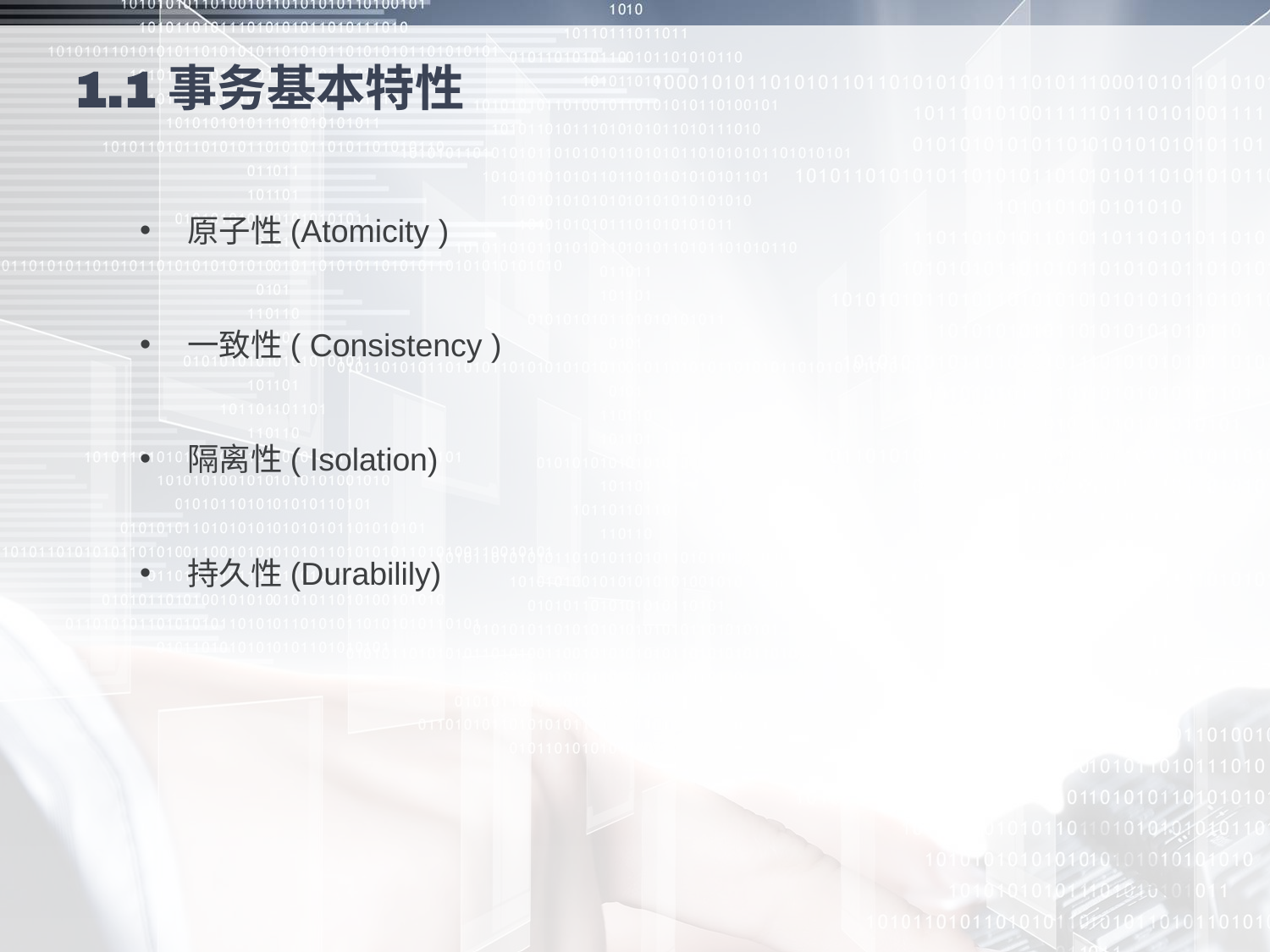

# 1.1事务基本特性
原子性(Atomicity )
一致性( Consistency )
隔离性( Isolation)
持久性(Durabilily)